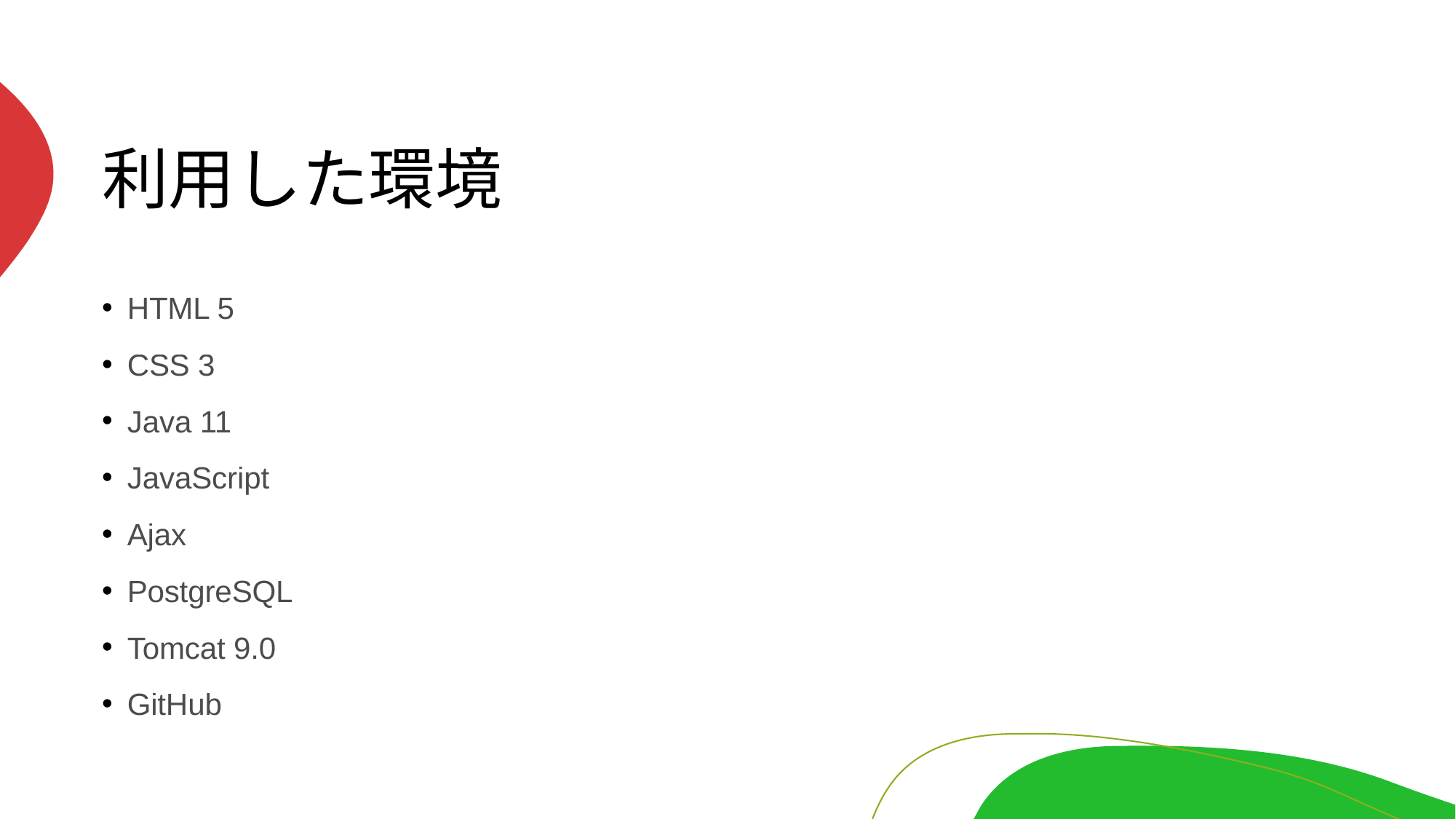

# 利用した環境
HTML 5
CSS 3
Java 11
JavaScript
Ajax
PostgreSQL
Tomcat 9.0
GitHub